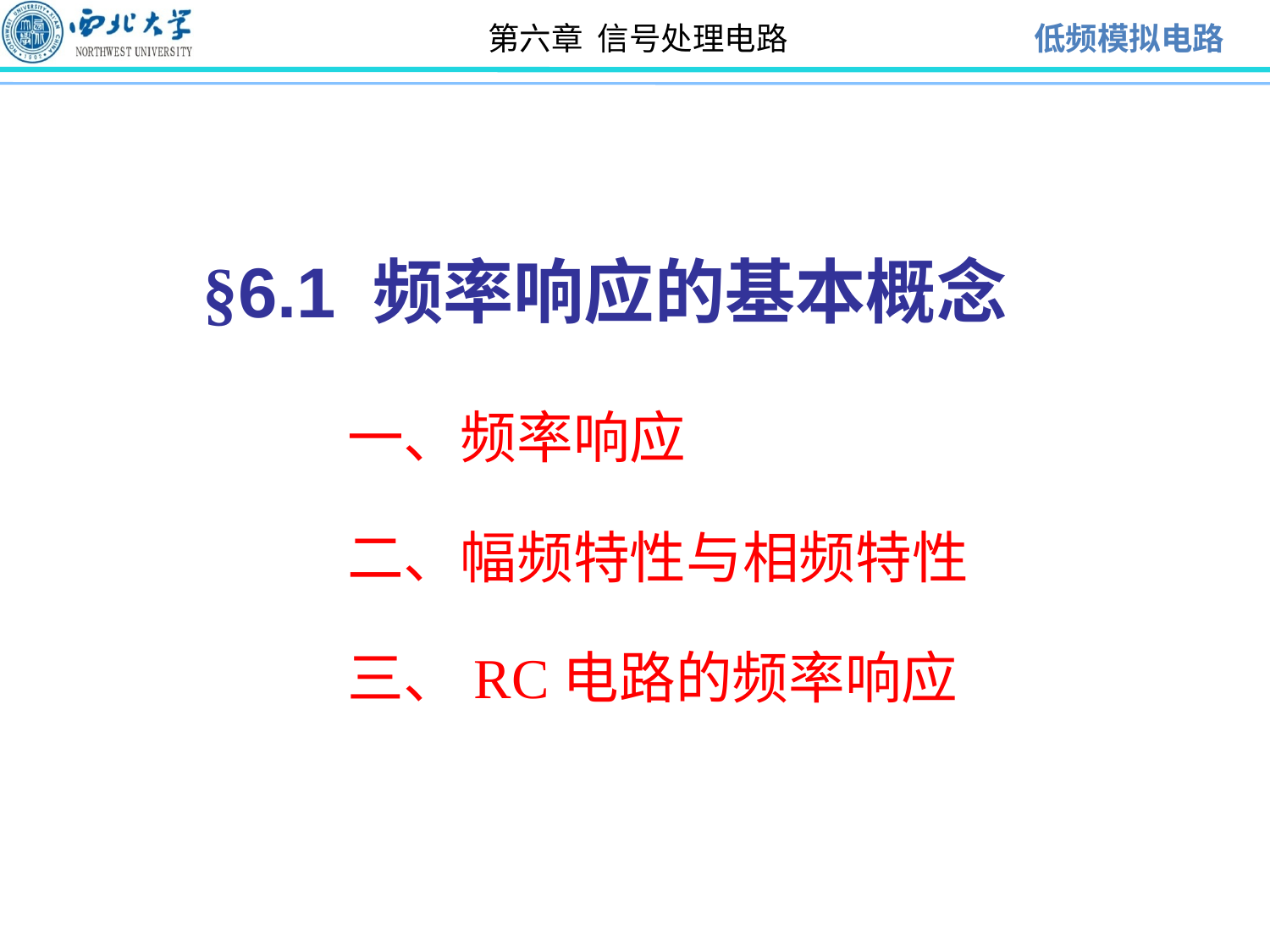

# §6.1 频率响应的基本概念
一、频率响应
二、幅频特性与相频特性
三、RC电路的频率响应